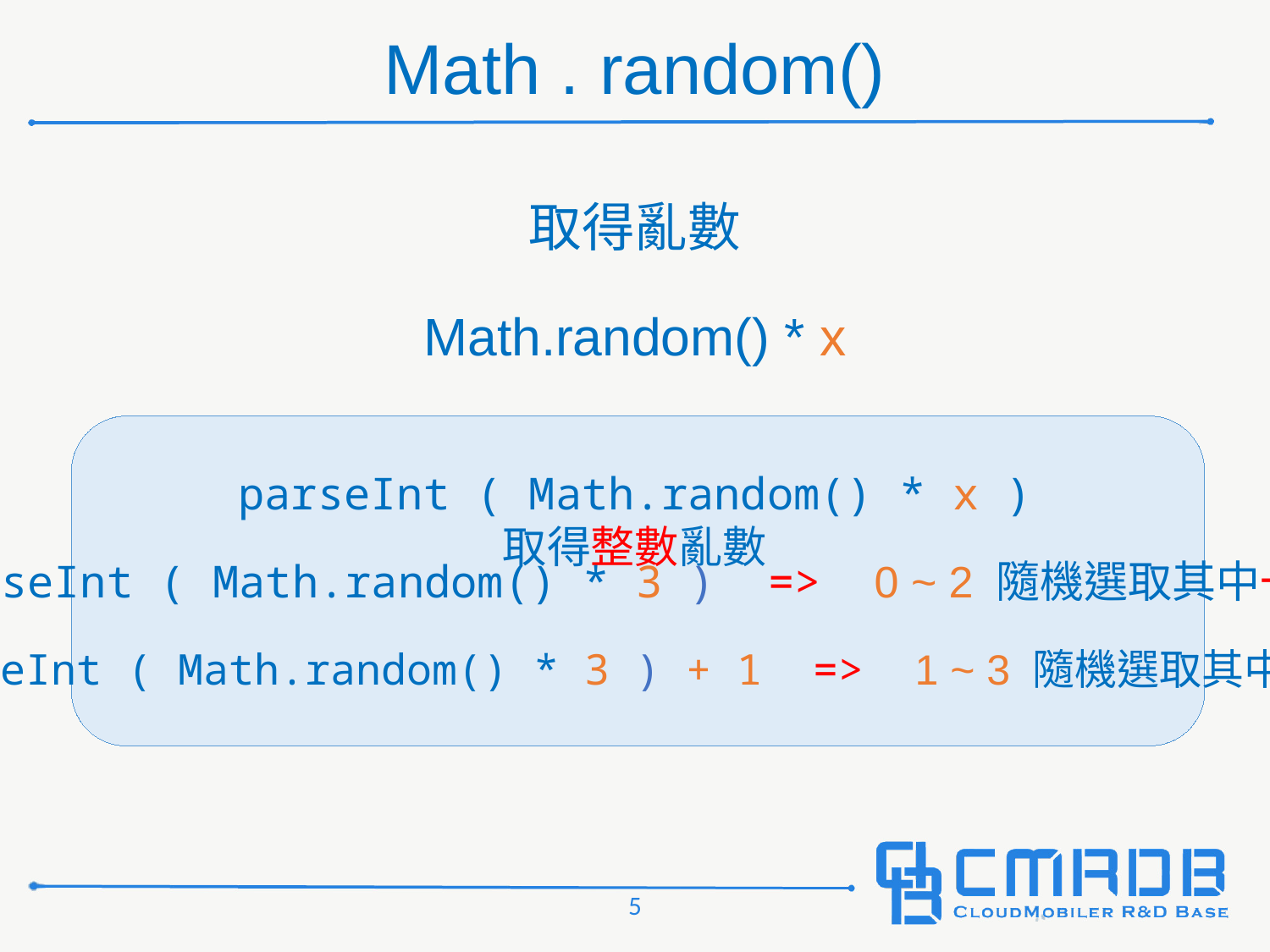

# Math . random()
取得亂數
Math.random() * x

parseInt ( Math.random() * x ) 取得整數亂數
parseInt ( Math.random() * 3 )  =>  0 ~ 2 隨機選取其中一個
parseInt ( Math.random() * 3 ) + 1  =>  1 ~ 3 隨機選取其中一個